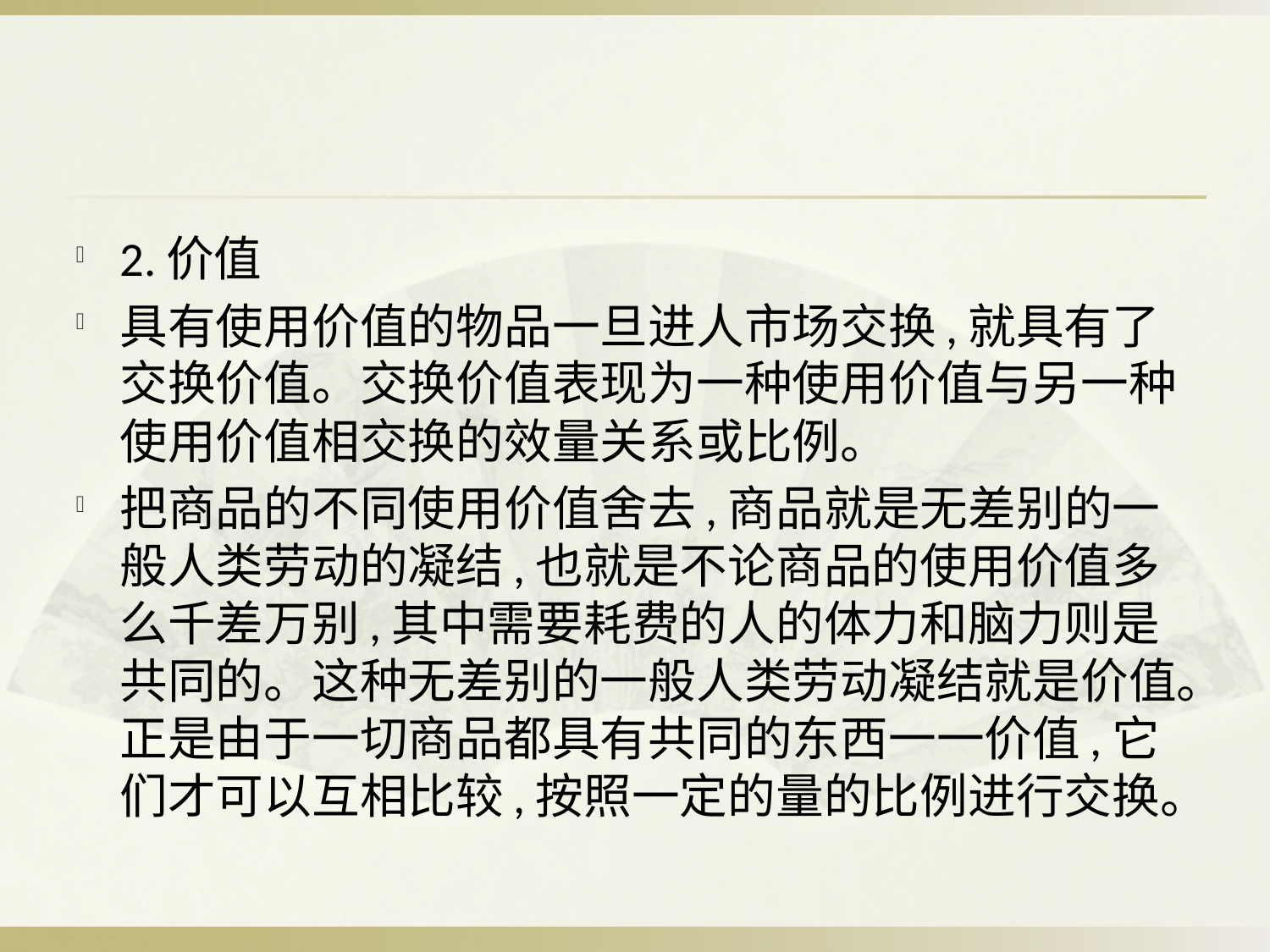

#
2.价值
具有使用价值的物品一旦进人市场交换,就具有了交换价值。交换价值表现为一种使用价值与另一种使用价值相交换的效量关系或比例。
把商品的不同使用价值舍去,商品就是无差别的一般人类劳动的凝结,也就是不论商品的使用价值多么千差万别,其中需要耗费的人的体力和脑力则是共同的。这种无差别的一般人类劳动凝结就是价值。正是由于一切商品都具有共同的东西一一价值,它们才可以互相比较,按照一定的量的比例进行交换。